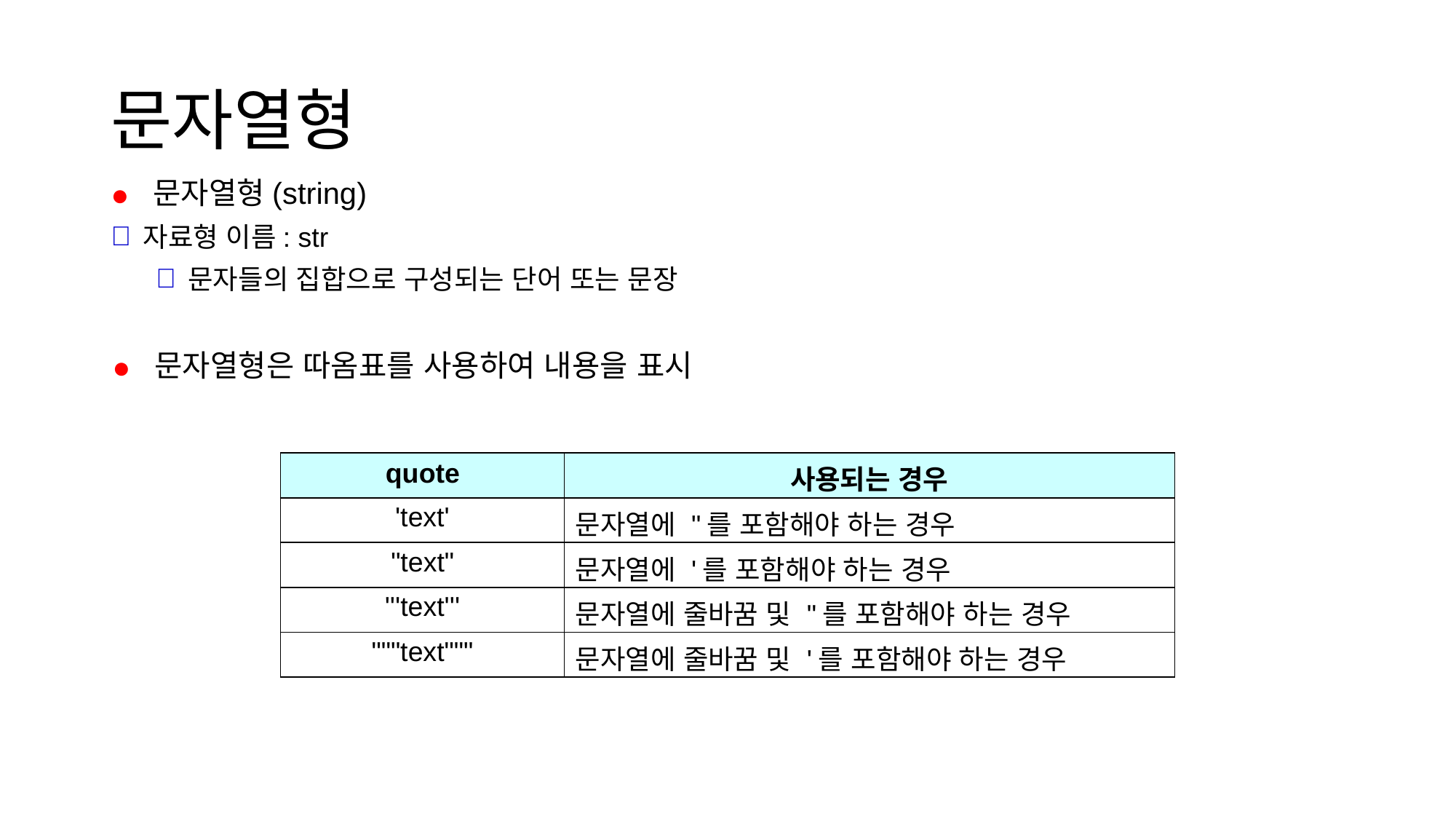

# 문자열형
문자열형(string)
자료형 이름: str
문자들의 집합으로 구성되는 단어 또는 문장

문자열형은 따옴표를 사용하여 내용을 표시

| quote | 사용되는 경우 |
| --- | --- |
| 'text' | 문자열에 "를 포함해야 하는 경우 |
| "text" | 문자열에 '를 포함해야 하는 경우 |
| '''text''' | 문자열에 줄바꿈 및 "를 포함해야 하는 경우 |
| """text""" | 문자열에 줄바꿈 및 '를 포함해야 하는 경우 |